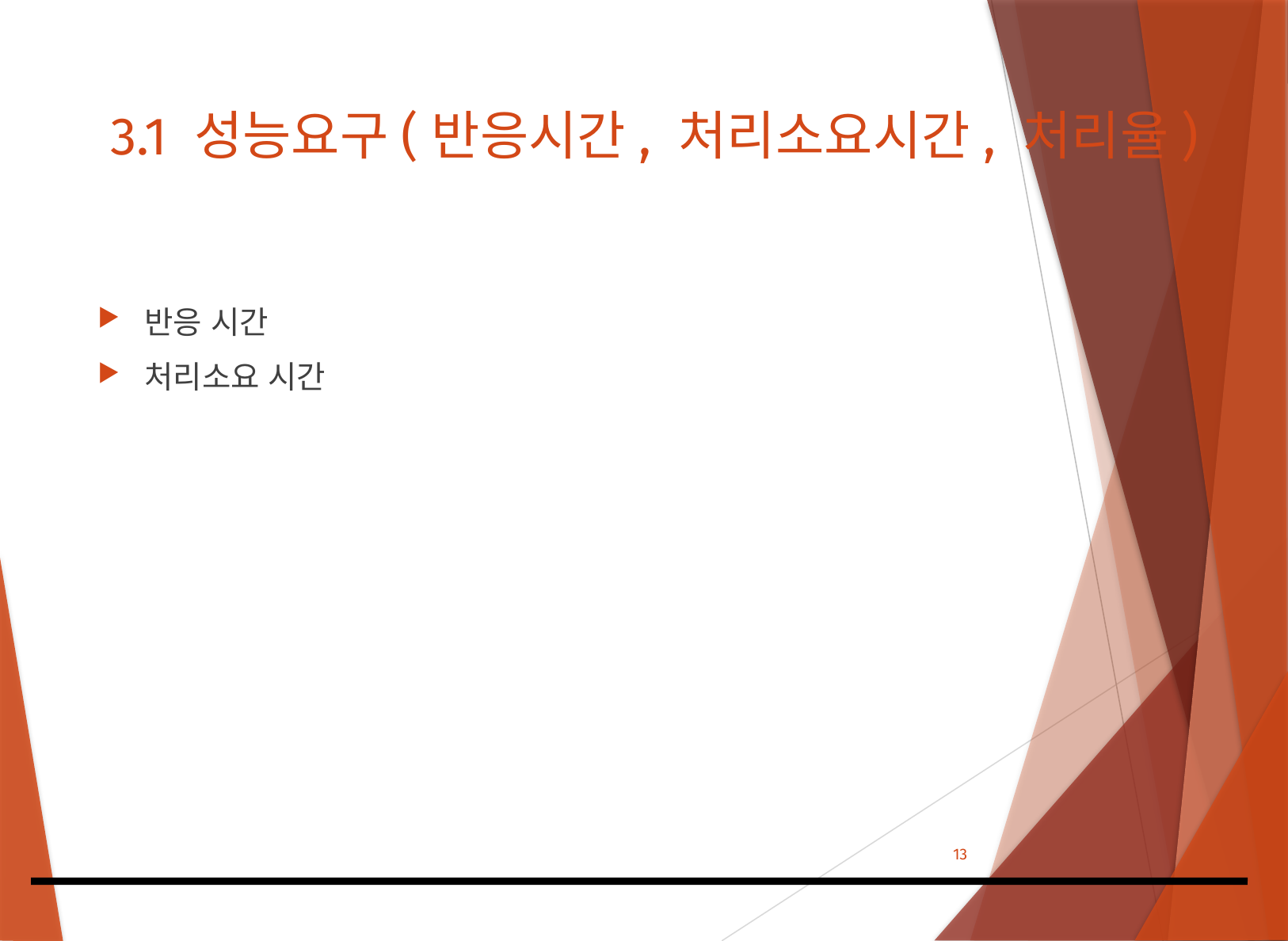

# 3.1 성능요구(반응시간, 처리소요시간, 처리율)
반응 시간
처리소요 시간

13